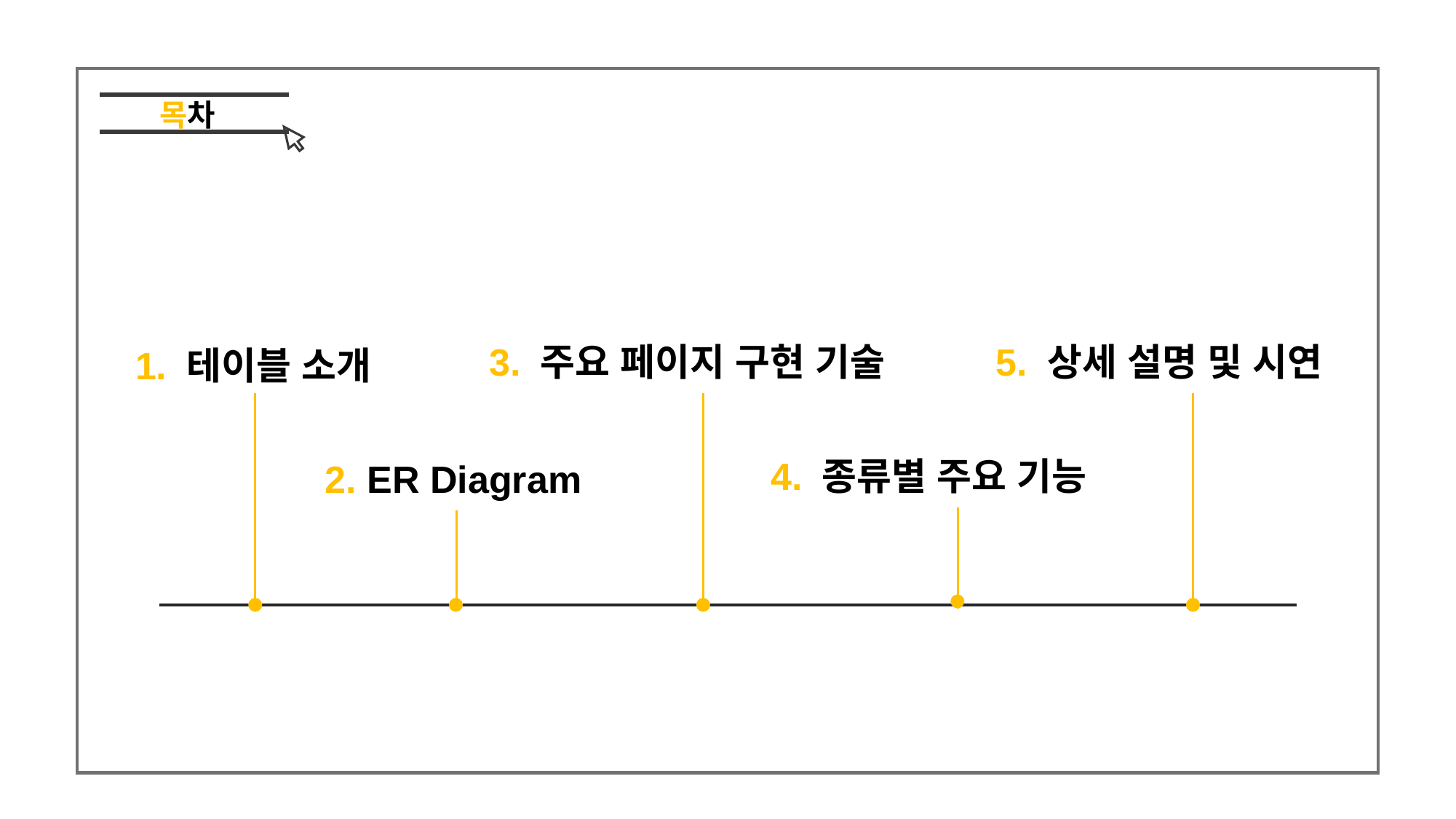

목차

3. 주요 페이지 구현 기술
5. 상세 설명 및 시연
1. 테이블 소개

4. 종류별 주요 기능
2. ER Diagram